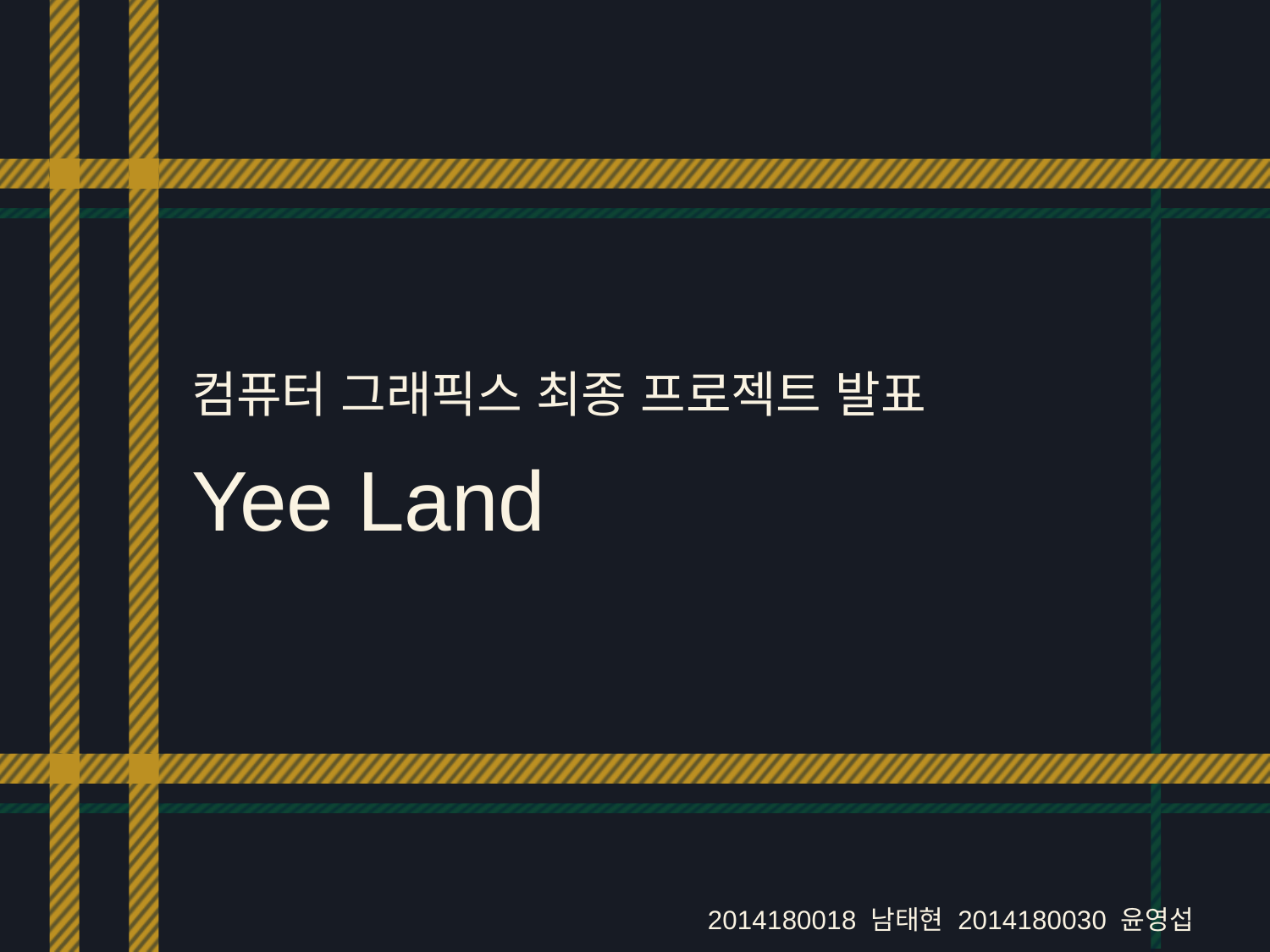

컴퓨터 그래픽스 최종 프로젝트 발표
# Yee Land
2014180018 남태현 2014180030 윤영섭